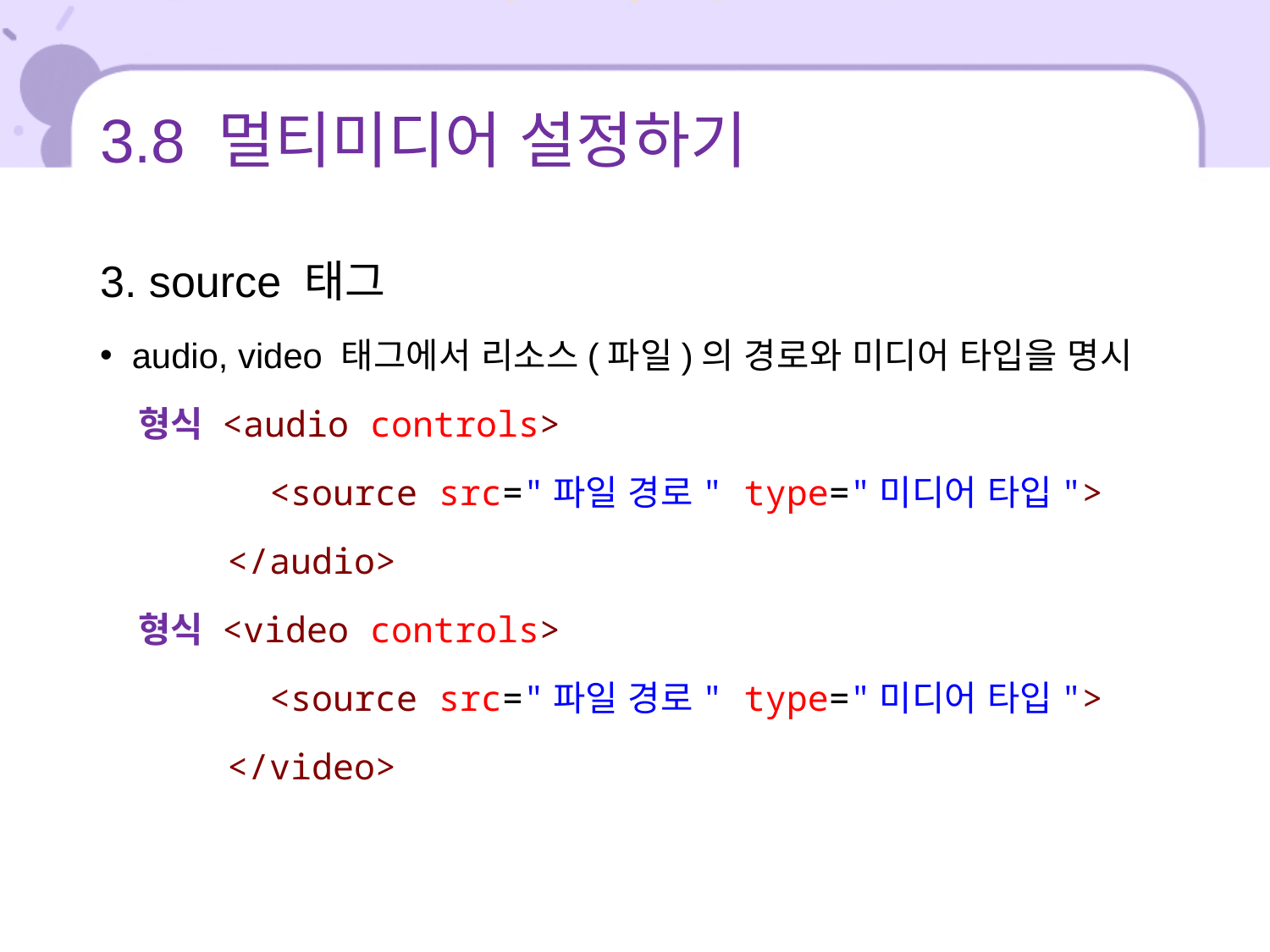

# 3.8 멀티미디어 설정하기
3. source 태그
audio, video 태그에서 리소스(파일)의 경로와 미디어 타입을 명시
   형식 <audio controls>
        <source src="파일 경로" type="미디어 타입">
      </audio>
   형식 <video controls>
        <source src="파일 경로" type="미디어 타입">
      </video>